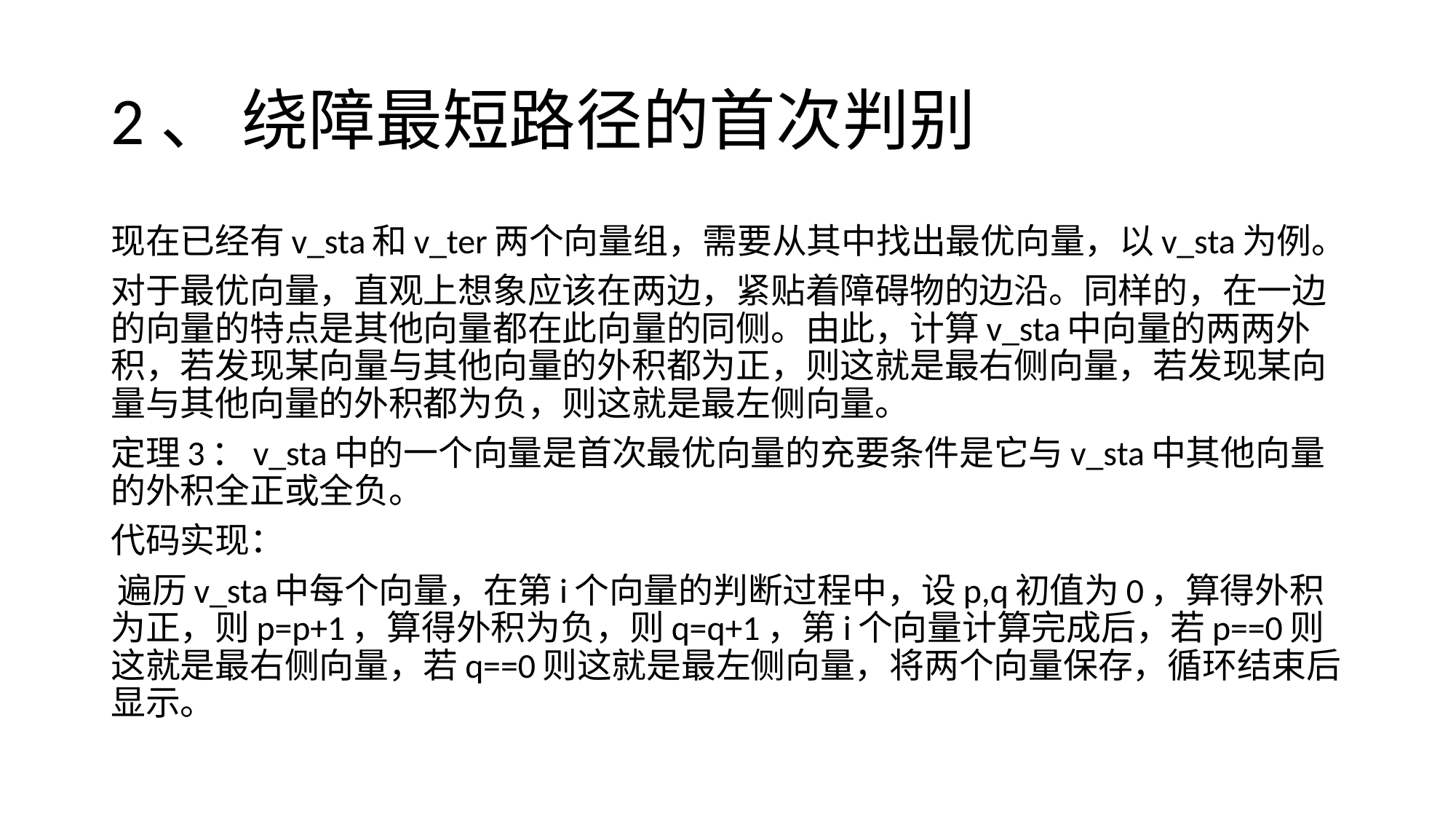

# 2、 绕障最短路径的首次判别
现在已经有v_sta和v_ter两个向量组，需要从其中找出最优向量，以v_sta为例。
对于最优向量，直观上想象应该在两边，紧贴着障碍物的边沿。同样的，在一边的向量的特点是其他向量都在此向量的同侧。由此，计算v_sta中向量的两两外积，若发现某向量与其他向量的外积都为正，则这就是最右侧向量，若发现某向量与其他向量的外积都为负，则这就是最左侧向量。
定理3：v_sta中的一个向量是首次最优向量的充要条件是它与v_sta中其他向量的外积全正或全负。
代码实现：
​遍历v_sta中每个向量，在第i个向量的判断过程中，设p,q初值为0，算得外积为正，则p=p+1，算得外积为负，则q=q+1，第i个向量计算完成后，若p==0则这就是最右侧向量，若q==0则这就是最左侧向量，将两个向量保存，循环结束后显示。